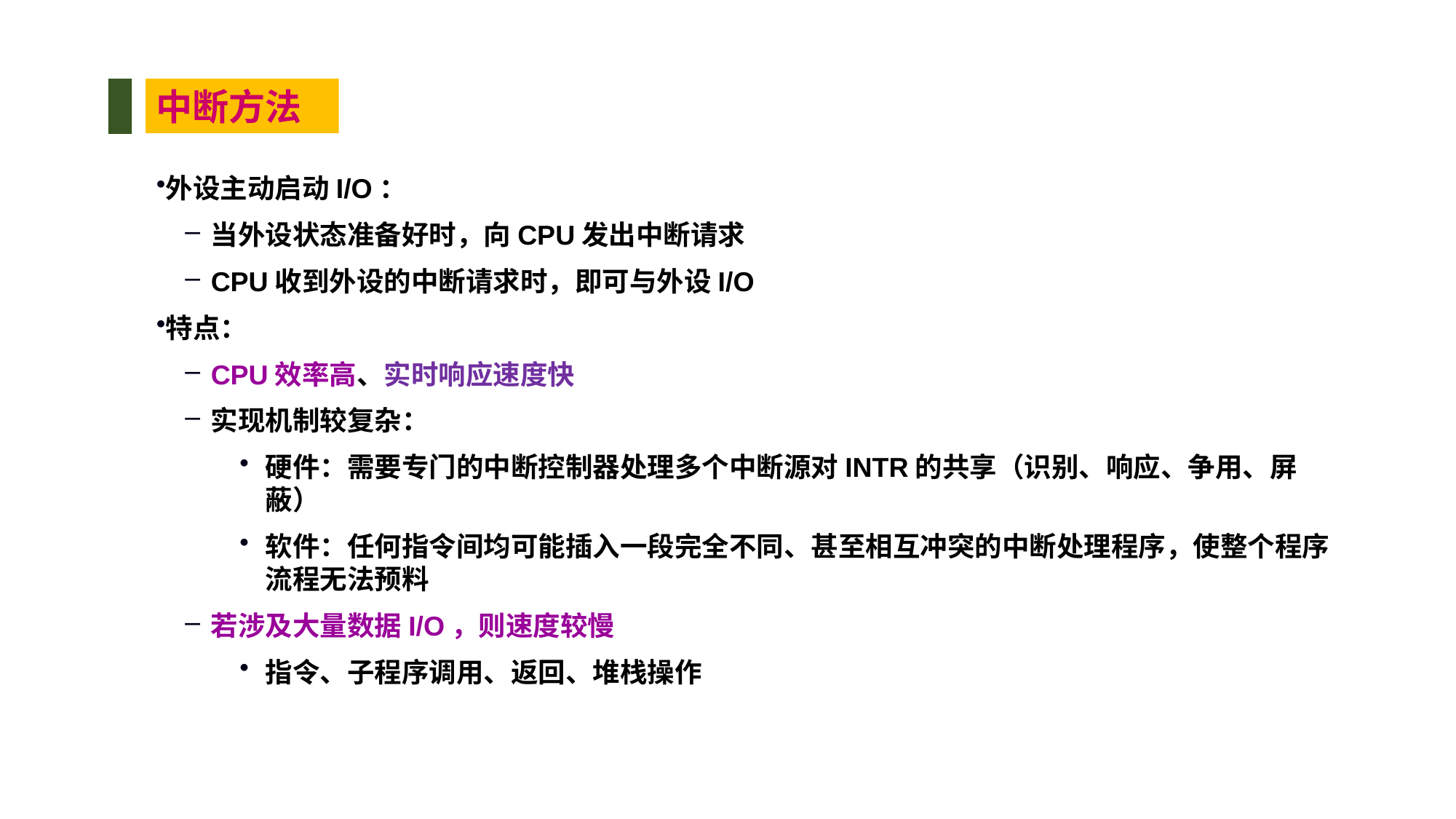

中断方法
外设主动启动I/O：
当外设状态准备好时，向CPU发出中断请求
CPU收到外设的中断请求时，即可与外设I/O
特点：
CPU效率高、实时响应速度快
实现机制较复杂：
硬件：需要专门的中断控制器处理多个中断源对INTR的共享（识别、响应、争用、屏蔽）
软件：任何指令间均可能插入一段完全不同、甚至相互冲突的中断处理程序，使整个程序流程无法预料
若涉及大量数据I/O，则速度较慢
指令、子程序调用、返回、堆栈操作